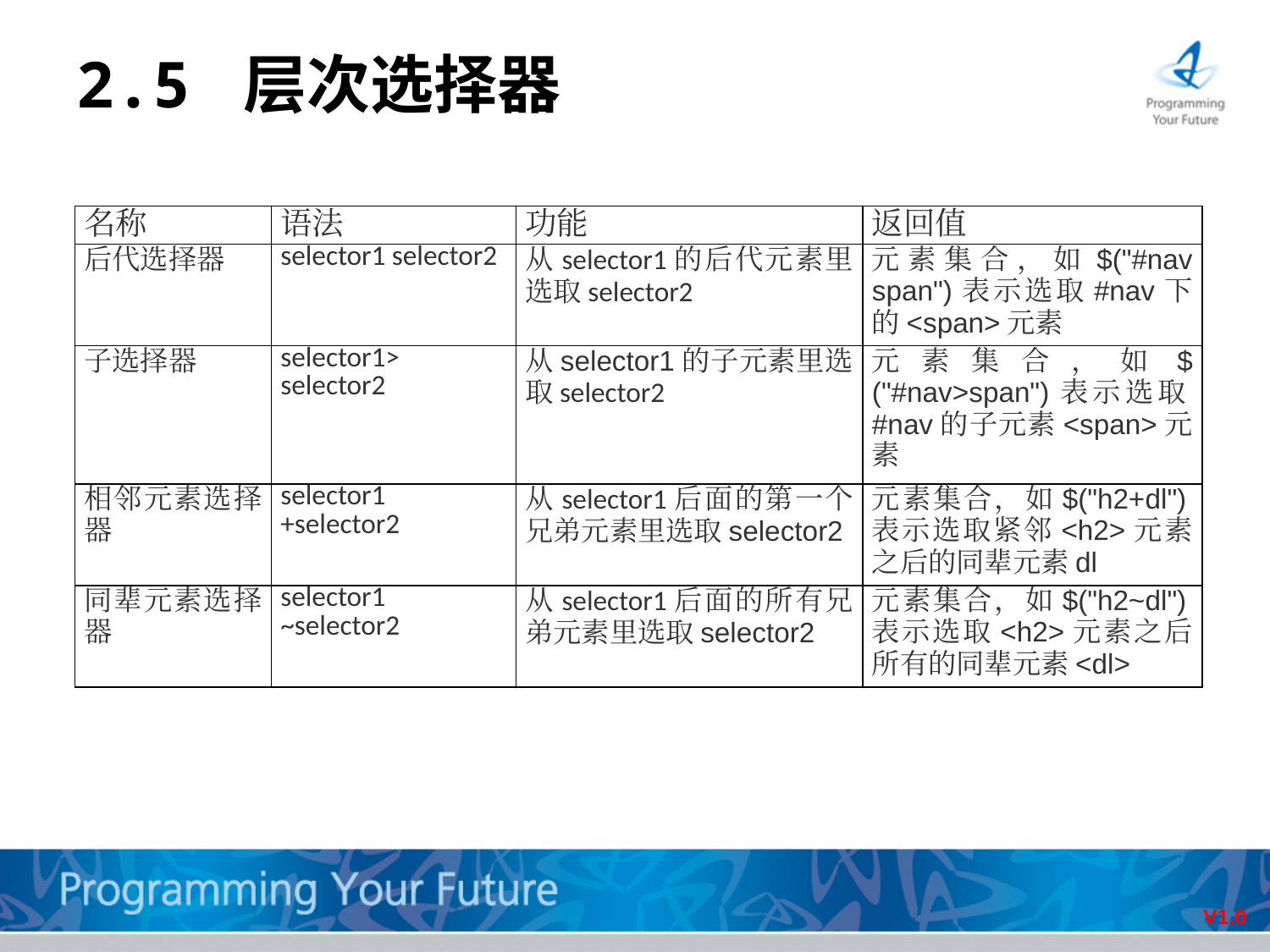

# 2.5 层次选择器
| 名称 | 语法 | 功能 | 返回值 |
| --- | --- | --- | --- |
| 后代选择器 | selector1 selector2 | 从selector1的后代元素里选取selector2 | 元素集合，如$("#nav span")表示选取#nav下的<span>元素 |
| 子选择器 | selector1> selector2 | 从selector1的子元素里选取selector2 | 元素集合，如$("#nav>span")表示选取#nav的子元素<span>元素 |
| 相邻元素选择器 | selector1 +selector2 | 从selector1后面的第一个兄弟元素里选取selector2 | 元素集合，如$("h2+dl")表示选取紧邻<h2>元素之后的同辈元素dl |
| 同辈元素选择器 | selector1 ~selector2 | 从selector1后面的所有兄弟元素里选取selector2 | 元素集合，如$("h2~dl")表示选取<h2>元素之后所有的同辈元素<dl> |